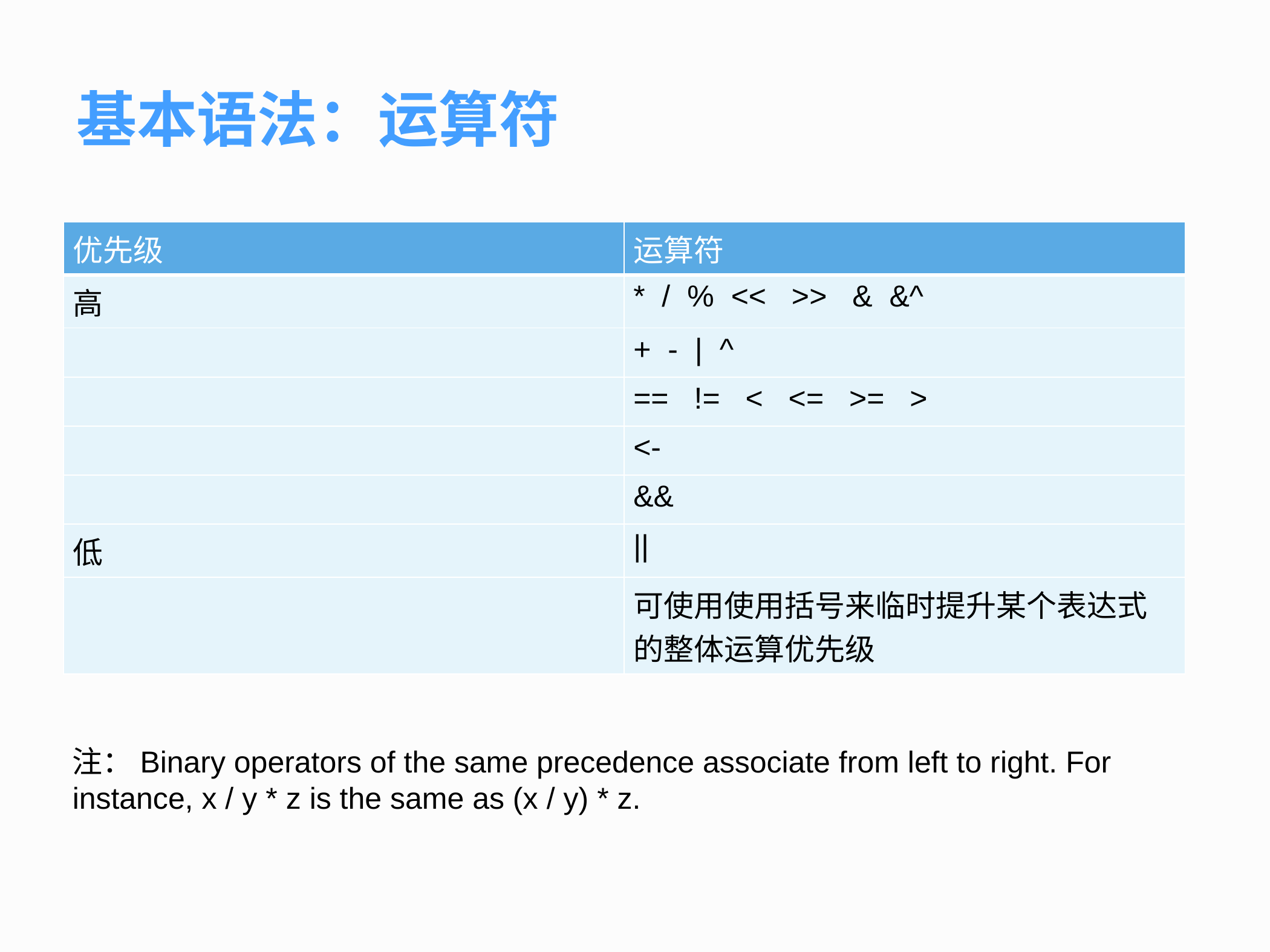

# 基本语法：运算符
| 优先级 | 运算符 |
| --- | --- |
| 高 | \* / % << >> & &^ |
|  | + - | ^ |
|  | == != < <= >= > |
|  | <- |
|  | && |
| 低 | || |
|  | 可使用使用括号来临时提升某个表达式的整体运算优先级 |

注：Binary operators of the same precedence associate from left to right. For instance, x / y * z is the same as (x / y) * z.